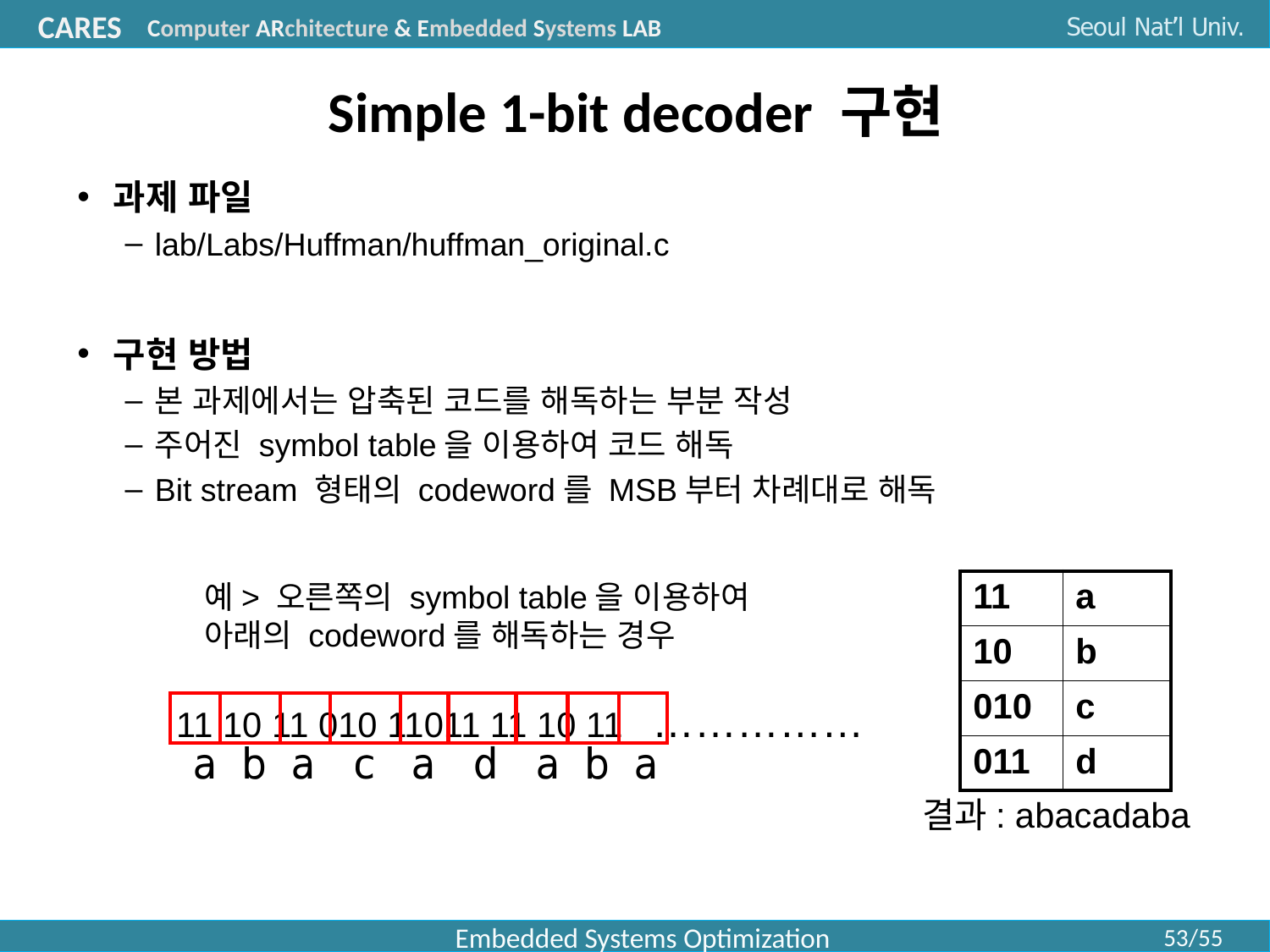

# Simple 1-bit decoder 구현
과제 파일
lab/Labs/Huffman/huffman_original.c

구현 방법
본 과제에서는 압축된 코드를 해독하는 부분 작성
주어진 symbol table을 이용하여 코드 해독
Bit stream 형태의 codeword를 MSB부터 차례대로 해독

	예> 오른쪽의 symbol table을 이용하여
	아래의 codeword를 해독하는 경우
| 11 | a |
| --- | --- |
| 10 | b |
| 010 | c |
| 011 | d |
  11 10 11 010 11011 11 10 11   ……………

A  a  b  a   c . a   d   a  b .a
결과: abacadaba
Embedded Systems Optimization
53/55